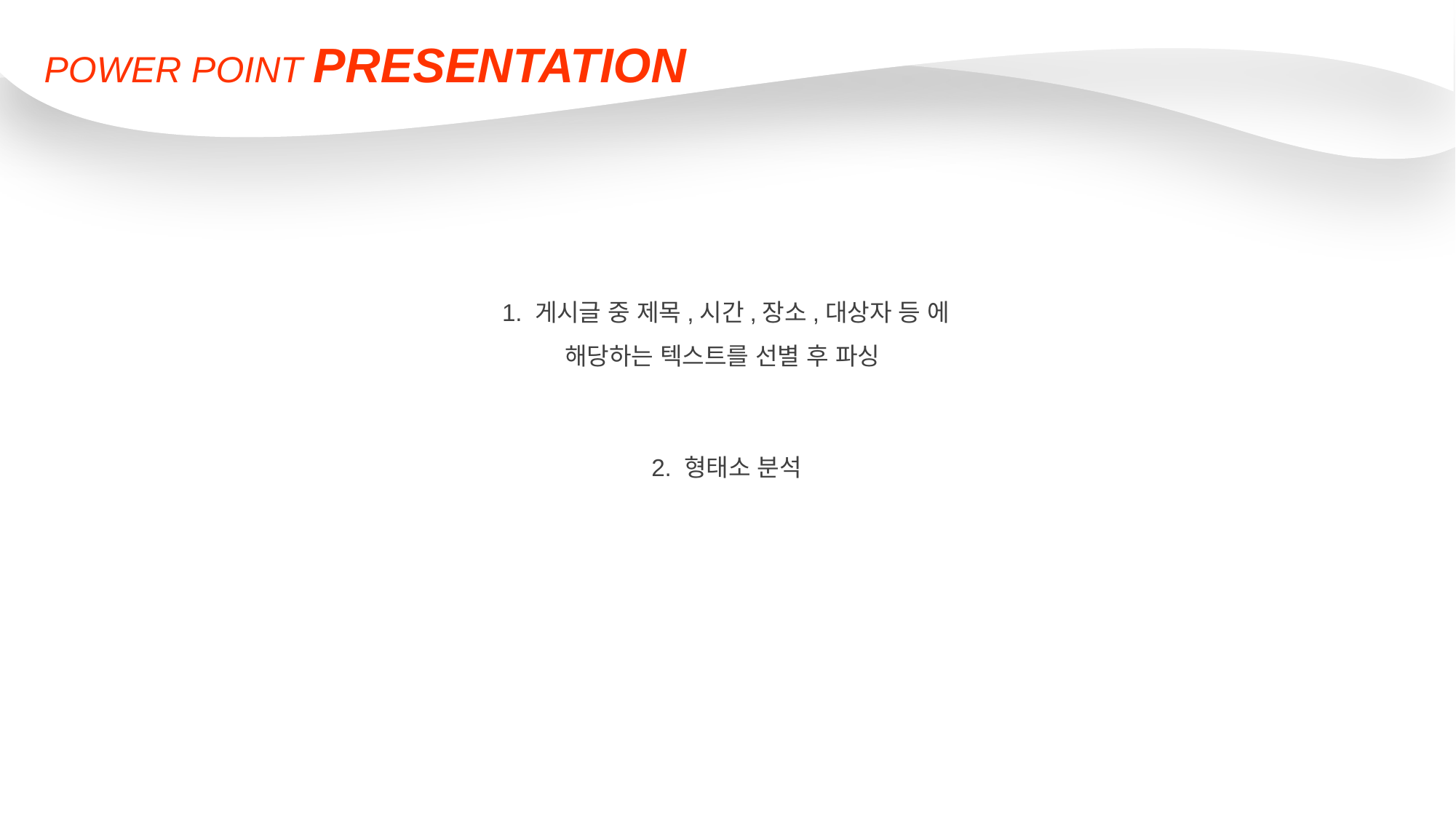

POWER POINT PRESENTATION

1. 게시글 중 제목,시간,장소,대상자 등 에 해당하는 텍스트를 선별 후 파싱
2. 형태소 분석